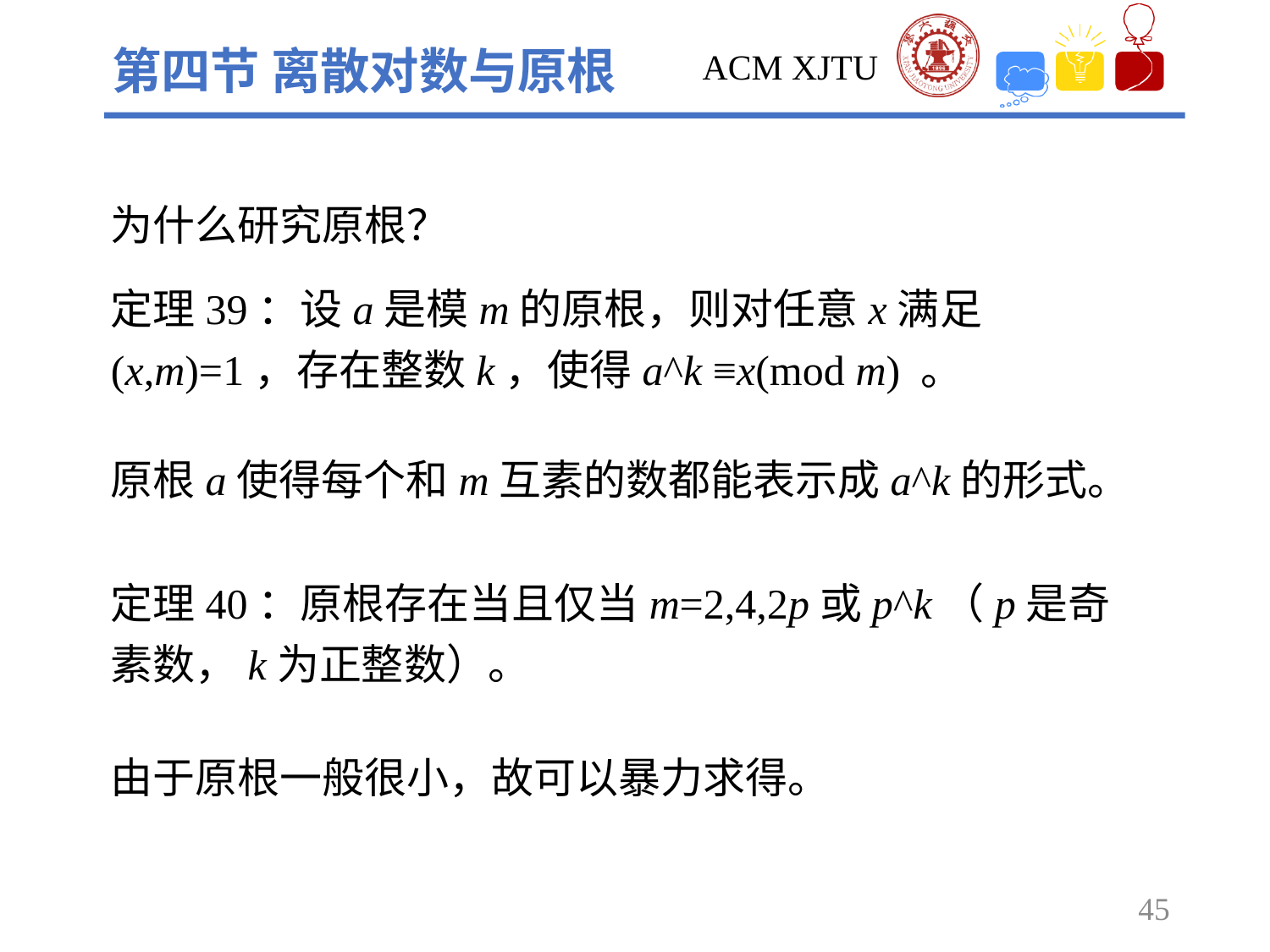

第四节 离散对数与原根
为什么研究原根？

定理39：设a是模m的原根，则对任意x满足(x,m)=1，存在整数k，使得a^k ≡x(mod m) 。
原根a使得每个和m互素的数都能表示成a^k的形式。
定理40：原根存在当且仅当m=2,4,2p或p^k（p是奇素数，k为正整数）。
由于原根一般很小，故可以暴力求得。
45